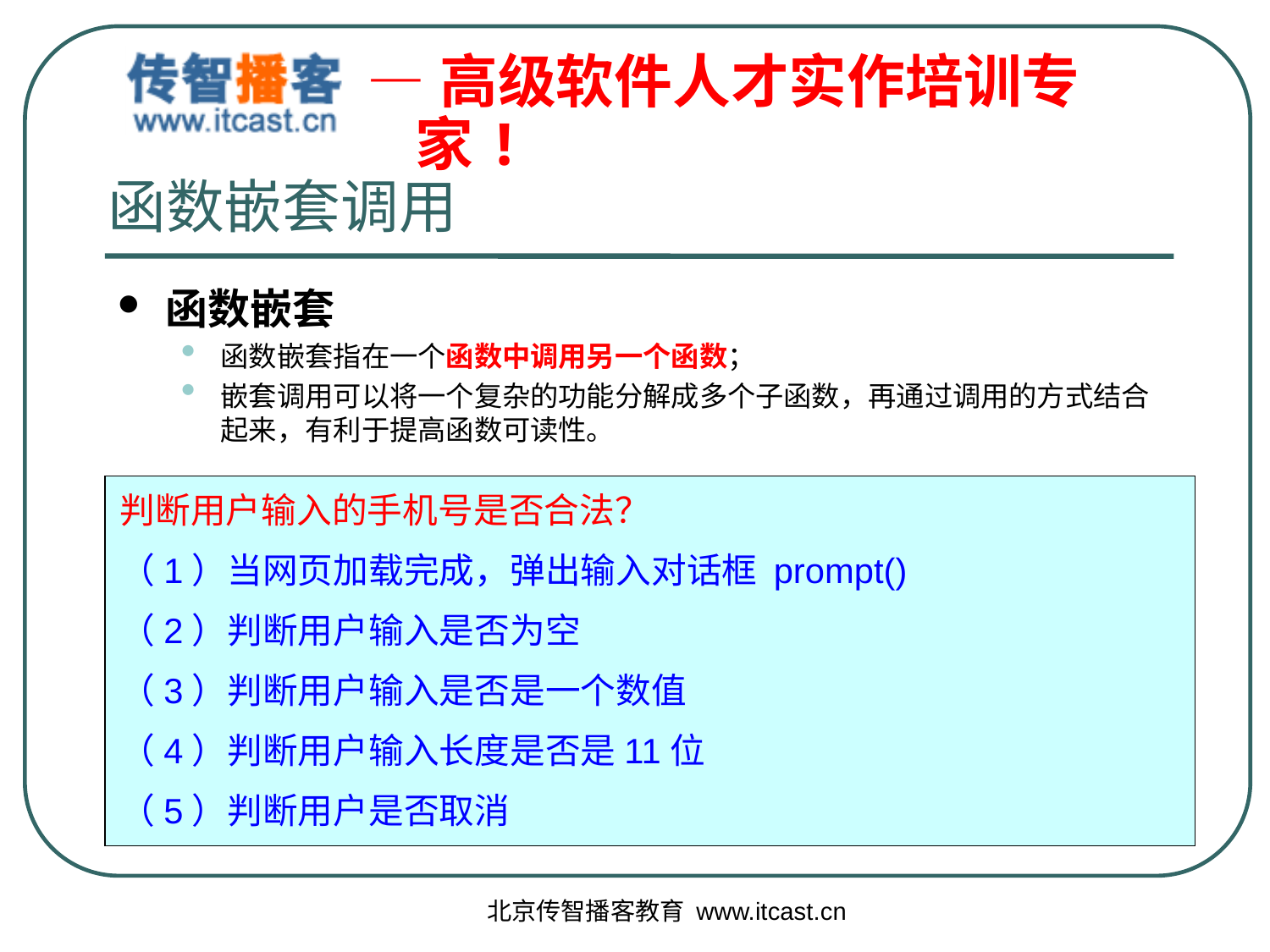

函数嵌套调用
函数嵌套
函数嵌套指在一个函数中调用另一个函数；
嵌套调用可以将一个复杂的功能分解成多个子函数，再通过调用的方式结合起来，有利于提高函数可读性。
判断用户输入的手机号是否合法？
（1）当网页加载完成，弹出输入对话框 prompt()
（2）判断用户输入是否为空
（3）判断用户输入是否是一个数值
（4）判断用户输入长度是否是11位
（5）判断用户是否取消